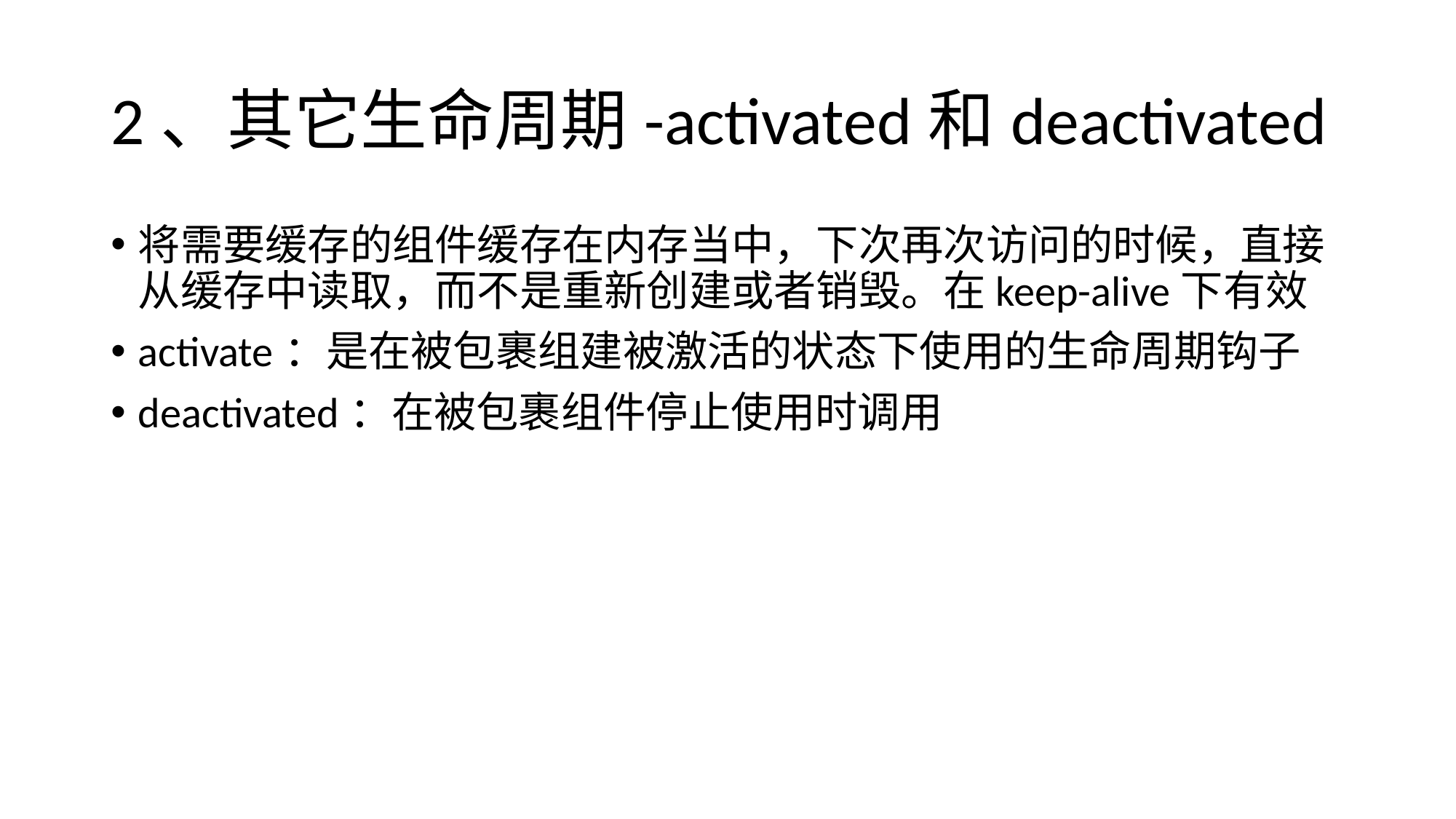

# 2、其它生命周期-activated和deactivated
将需要缓存的组件缓存在内存当中，下次再次访问的时候，直接从缓存中读取，而不是重新创建或者销毁。在keep-alive下有效
activate：是在被包裹组建被激活的状态下使用的生命周期钩子
deactivated：在被包裹组件停止使用时调用